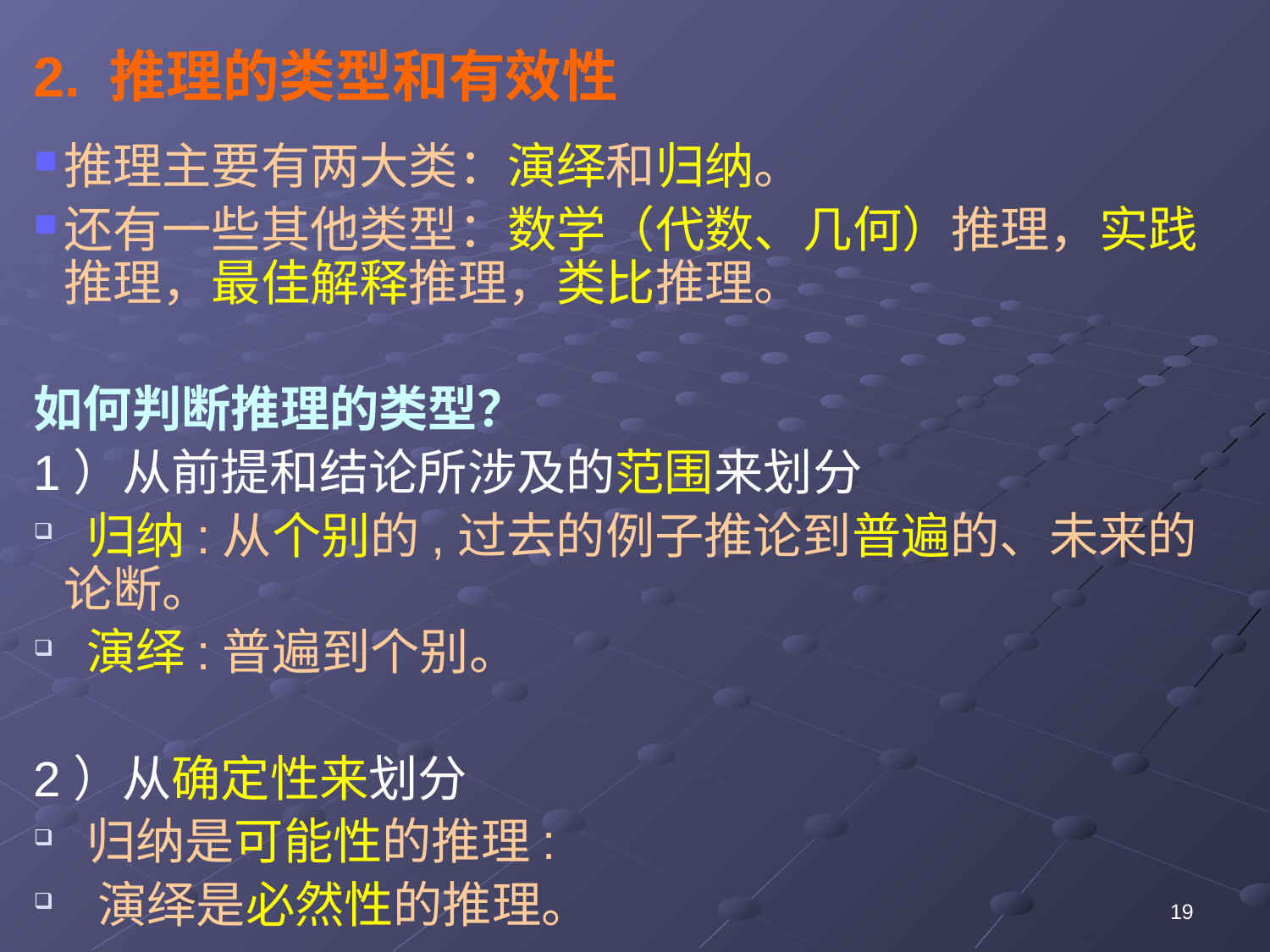

2. 推理的类型和有效性

推理主要有两大类：演绎和归纳。
还有一些其他类型：数学（代数、几何）推理，实践推理，最佳解释推理，类比推理。

如何判断推理的类型？
1）从前提和结论所涉及的范围来划分
 归纳:从个别的,过去的例子推论到普遍的、未来的论断。
 演绎:普遍到个别。

2）从确定性来划分
 归纳是可能性的推理:
  演绎是必然性的推理。

19